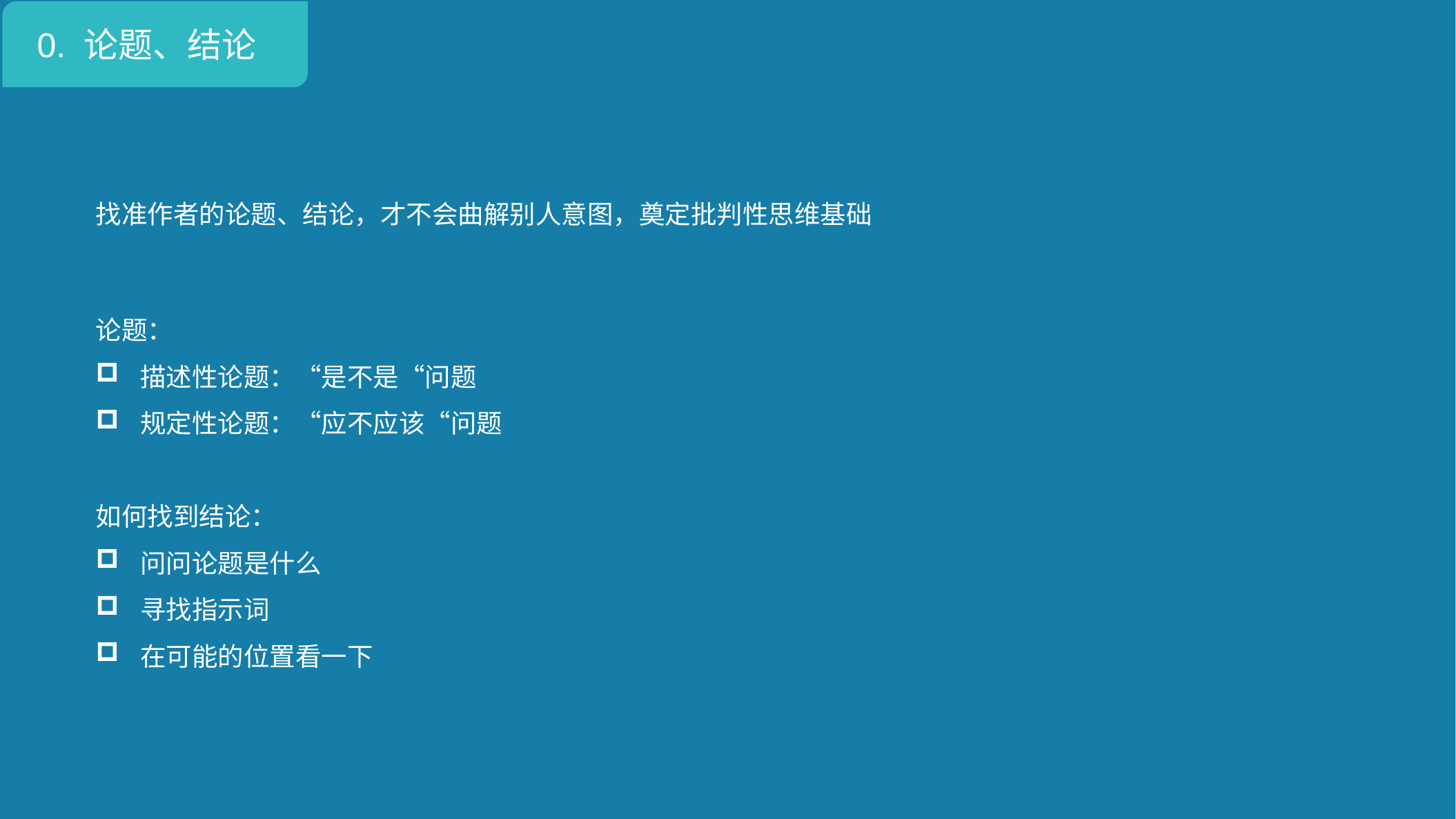

0. 论题、结论
找准作者的论题、结论，才不会曲解别人意图，奠定批判性思维基础
论题：
 描述性论题：“是不是“问题
 规定性论题：“应不应该“问题

如何找到结论：
 问问论题是什么
 寻找指示词
 在可能的位置看一下